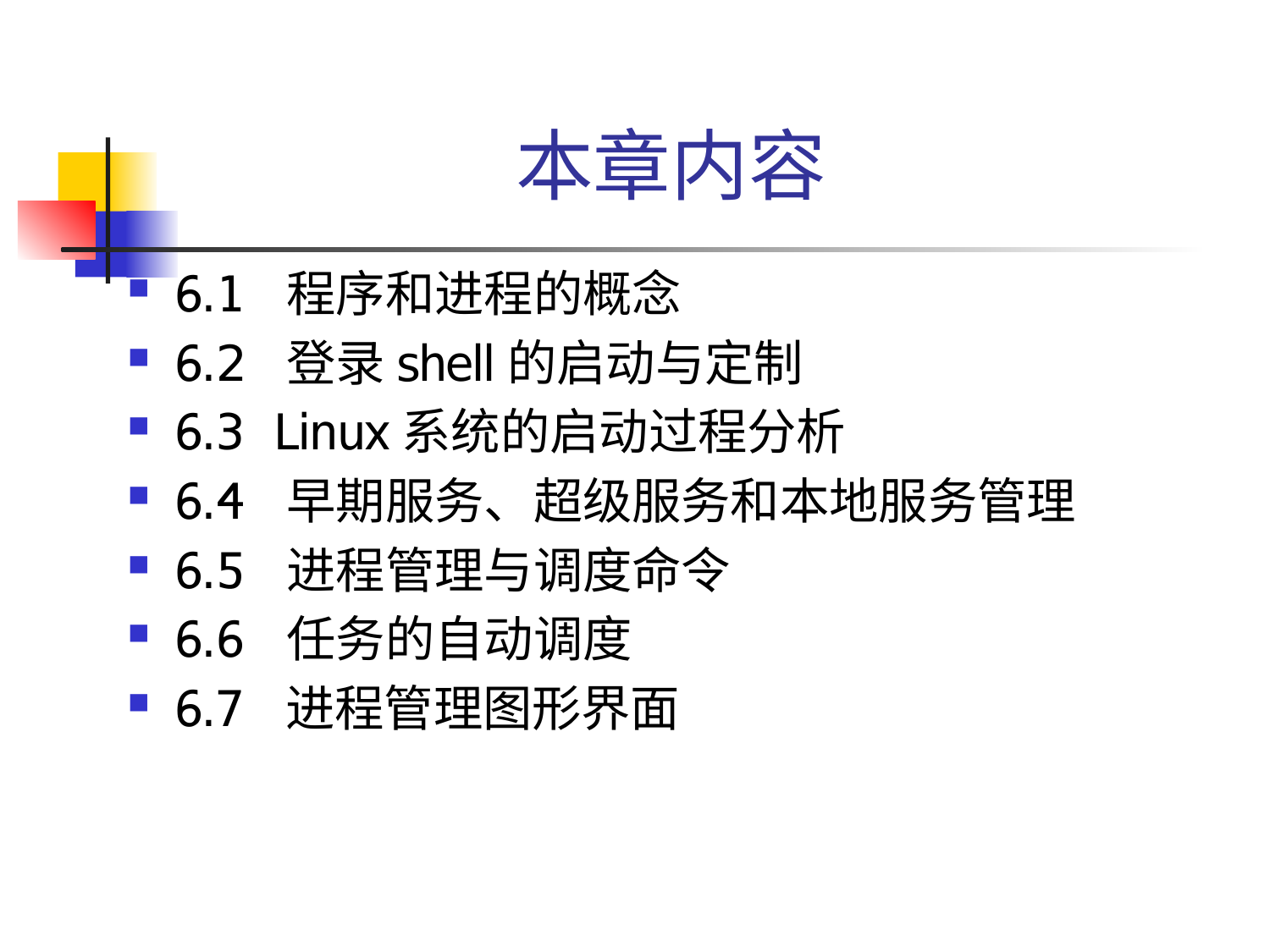

# 本章内容
6.1  程序和进程的概念
6.2  登录shell的启动与定制
6.3  Linux系统的启动过程分析
6.4  早期服务、超级服务和本地服务管理
6.5  进程管理与调度命令
6.6  任务的自动调度
6.7  进程管理图形界面